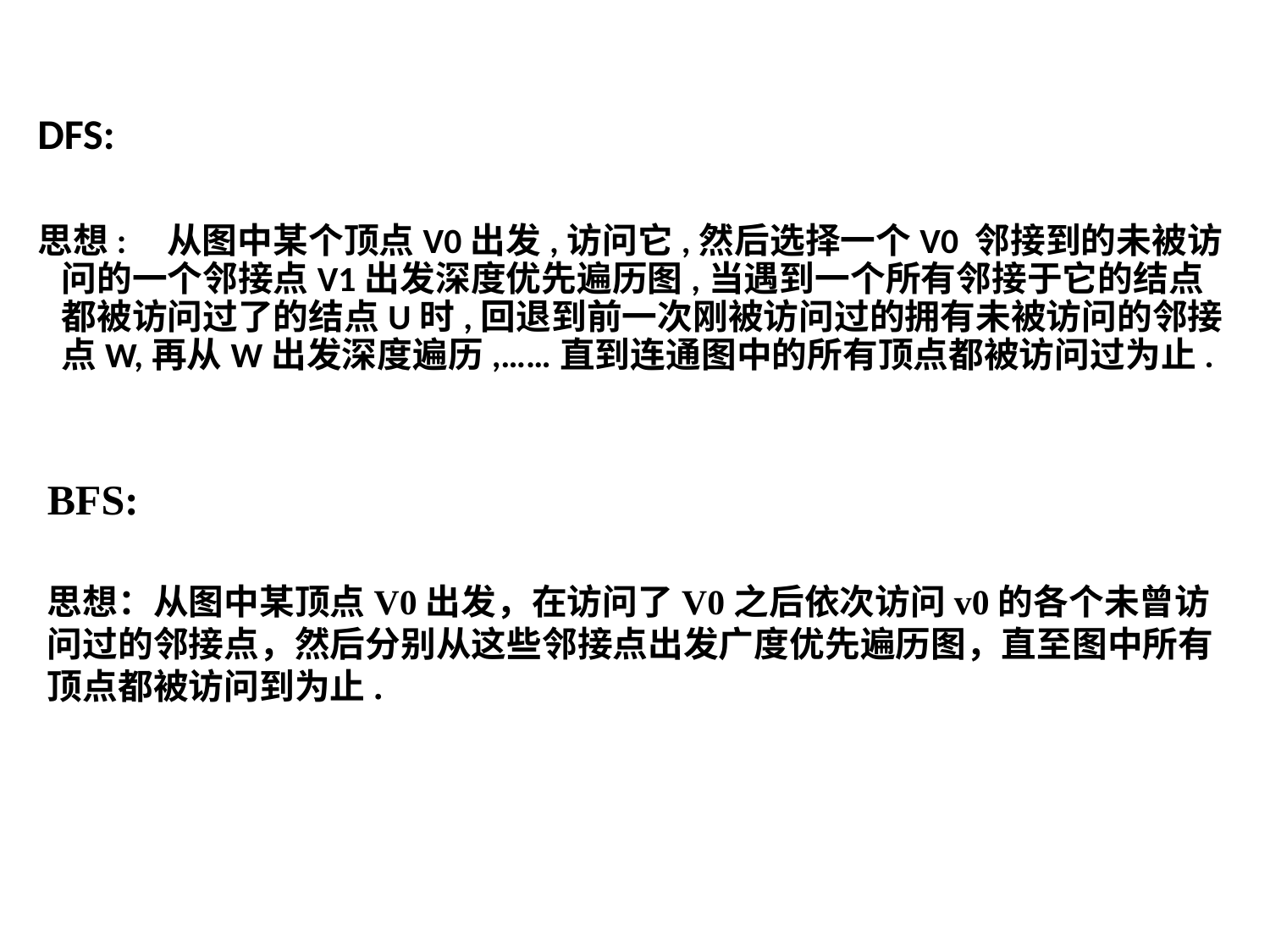

#
DFS:

思想:    从图中某个顶点V0出发,访问它,然后选择一个V0 邻接到的未被访问的一个邻接点V1出发深度优先遍历图,当遇到一个所有邻接于它的结点都被访问过了的结点U时,回退到前一次刚被访问过的拥有未被访问的邻接点W,再从W出发深度遍历,……直到连通图中的所有顶点都被访问过为止.
BFS:

思想：从图中某顶点V0出发，在访问了V0之后依次访问v0的各个未曾访问过的邻接点，然后分别从这些邻接点出发广度优先遍历图，直至图中所有顶点都被访问到为止.